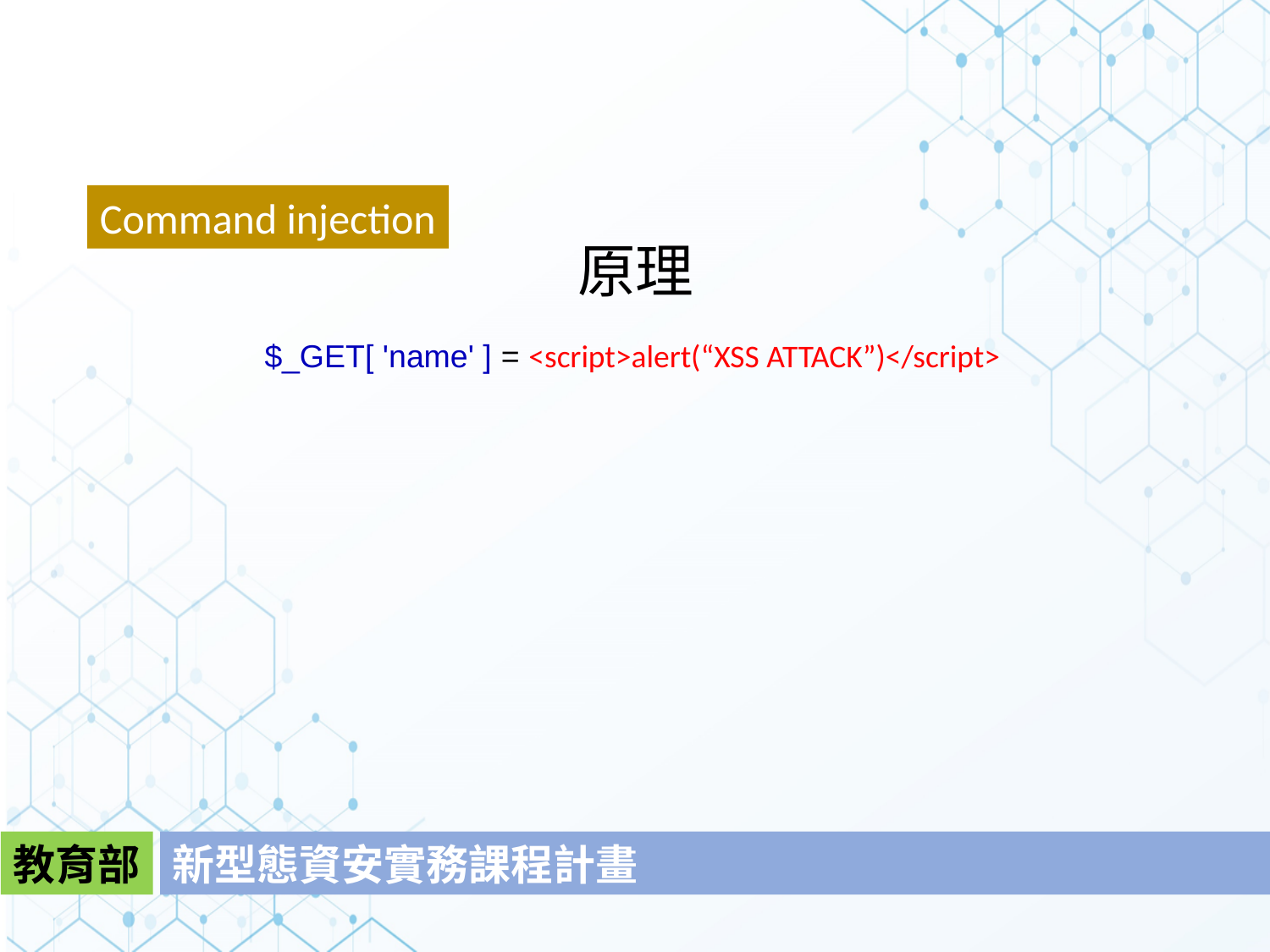

Command injection
原理
$_GET[ 'name' ] = <script>alert(“XSS ATTACK”)</script>
教育部
新型態資安實務課程計畫